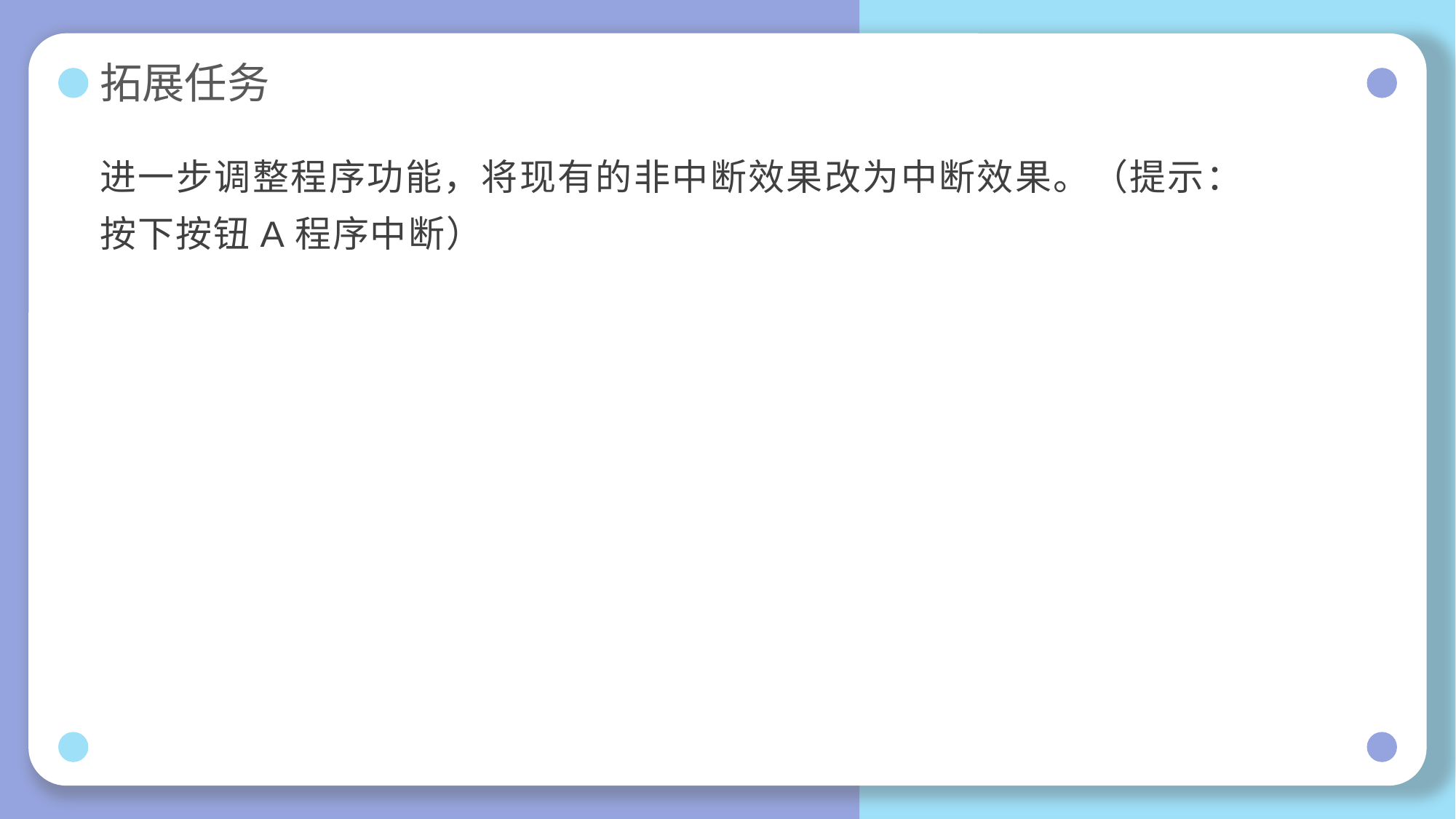

# 拓展任务
进一步调整程序功能，将现有的非中断效果改为中断效果。（提示：按下按钮A程序中断）